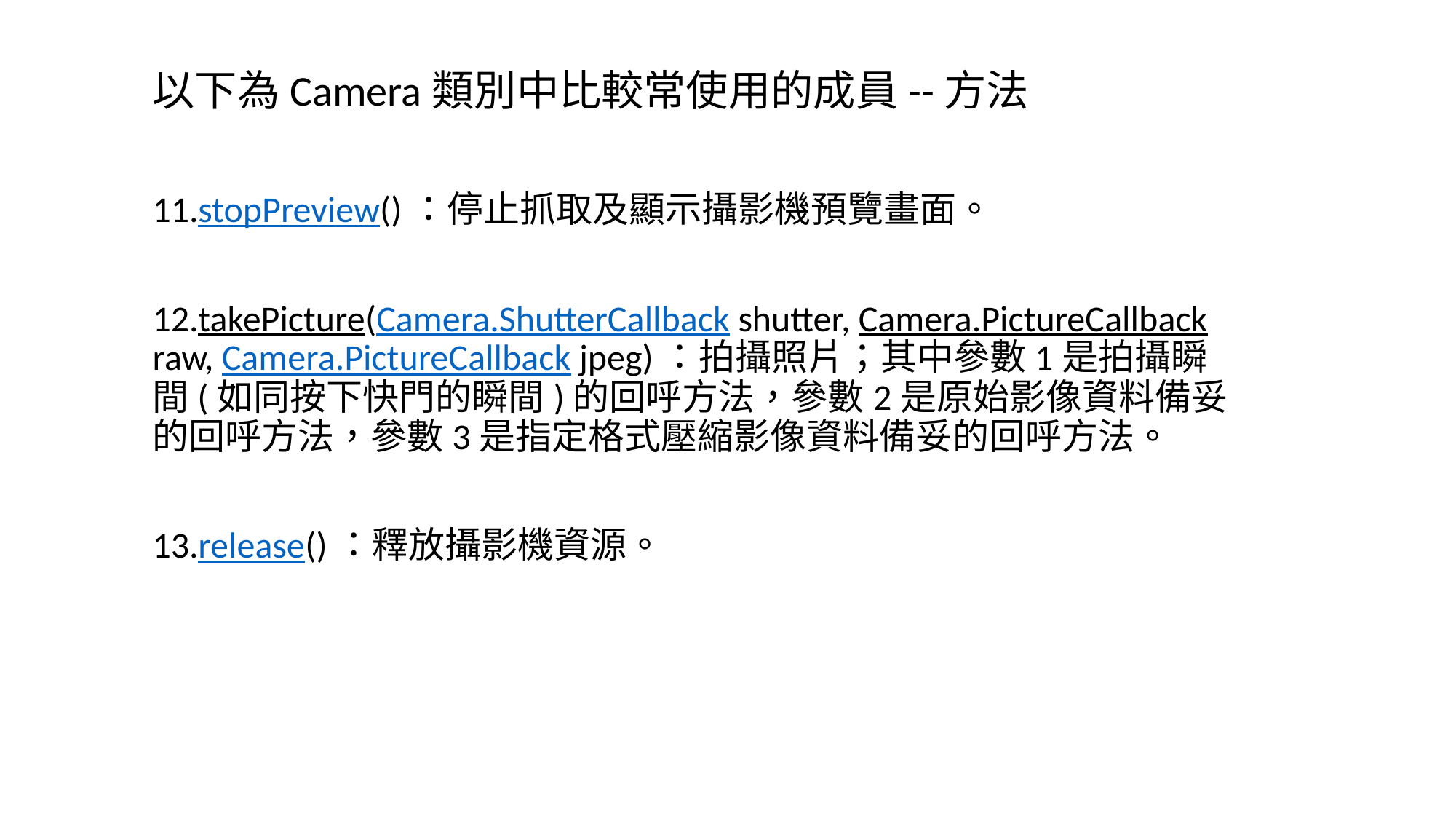

以下為Camera類別中比較常使用的成員--方法

11.stopPreview()：停止抓取及顯示攝影機預覽畫面。

12.takePicture(Camera.ShutterCallback shutter, Camera.PictureCallback raw, Camera.PictureCallback jpeg)：拍攝照片；其中參數1是拍攝瞬間(如同按下快門的瞬間)的回呼方法，參數2是原始影像資料備妥的回呼方法，參數3是指定格式壓縮影像資料備妥的回呼方法。

13.release()：釋放攝影機資源。